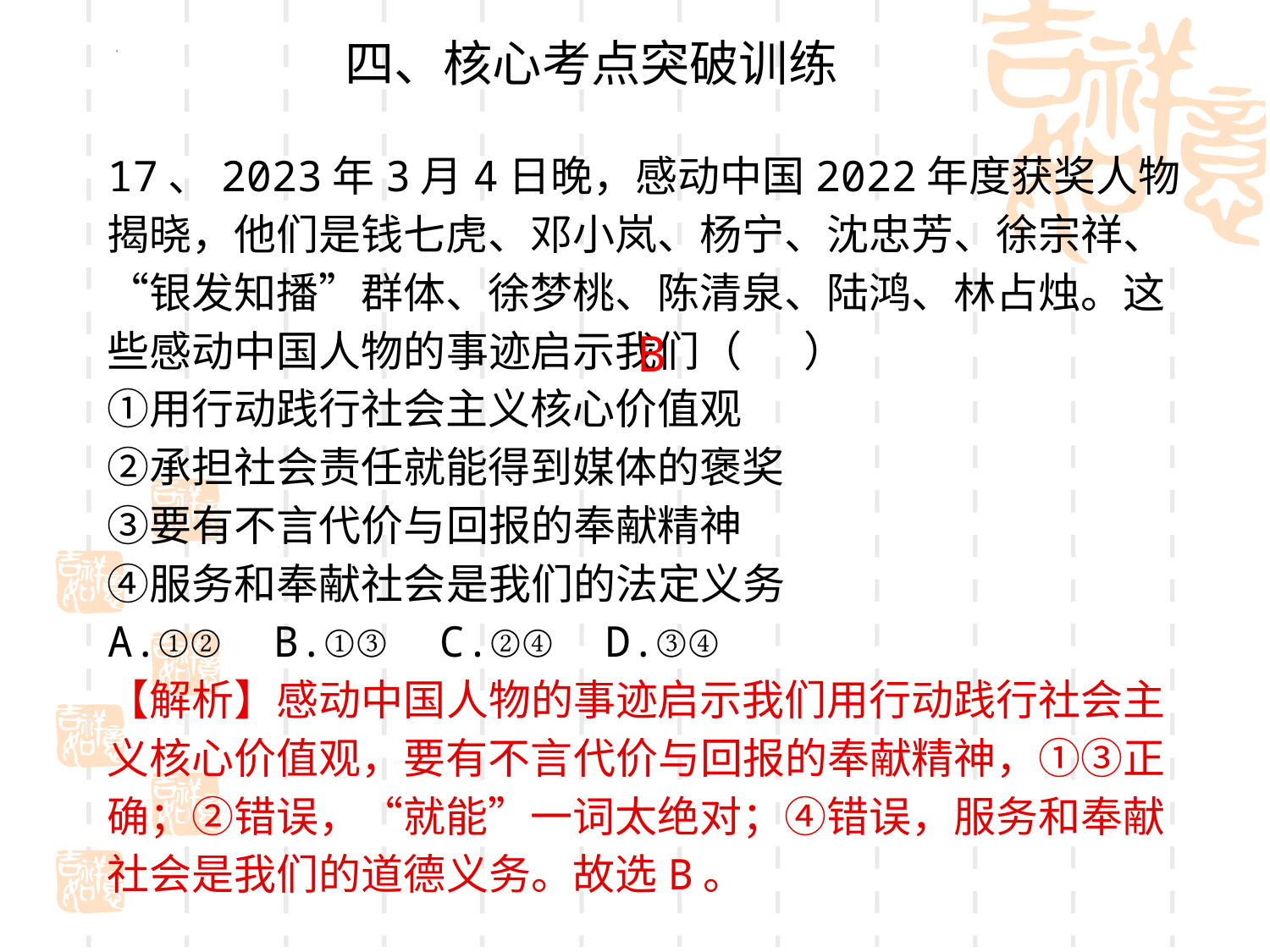

四、核心考点突破训练
17、2023年3月4日晚，感动中国2022年度获奖人物揭晓，他们是钱七虎、邓小岚、杨宁、沈忠芳、徐宗祥、“银发知播”群体、徐梦桃、陈清泉、陆鸿、林占烛。这些感动中国人物的事迹启示我们（　  ）          
①用行动践行社会主义核心价值观          
②承担社会责任就能得到媒体的褒奖          
③要有不言代价与回报的奉献精神          
④服务和奉献社会是我们的法定义务          
A.①②  B.①③  C.②④  D.③④
【解析】感动中国人物的事迹启示我们用行动践行社会主义核心价值观，要有不言代价与回报的奉献精神，①③正确；②错误，“就能”一词太绝对；④错误，服务和奉献社会是我们的道德义务。故选B。
B